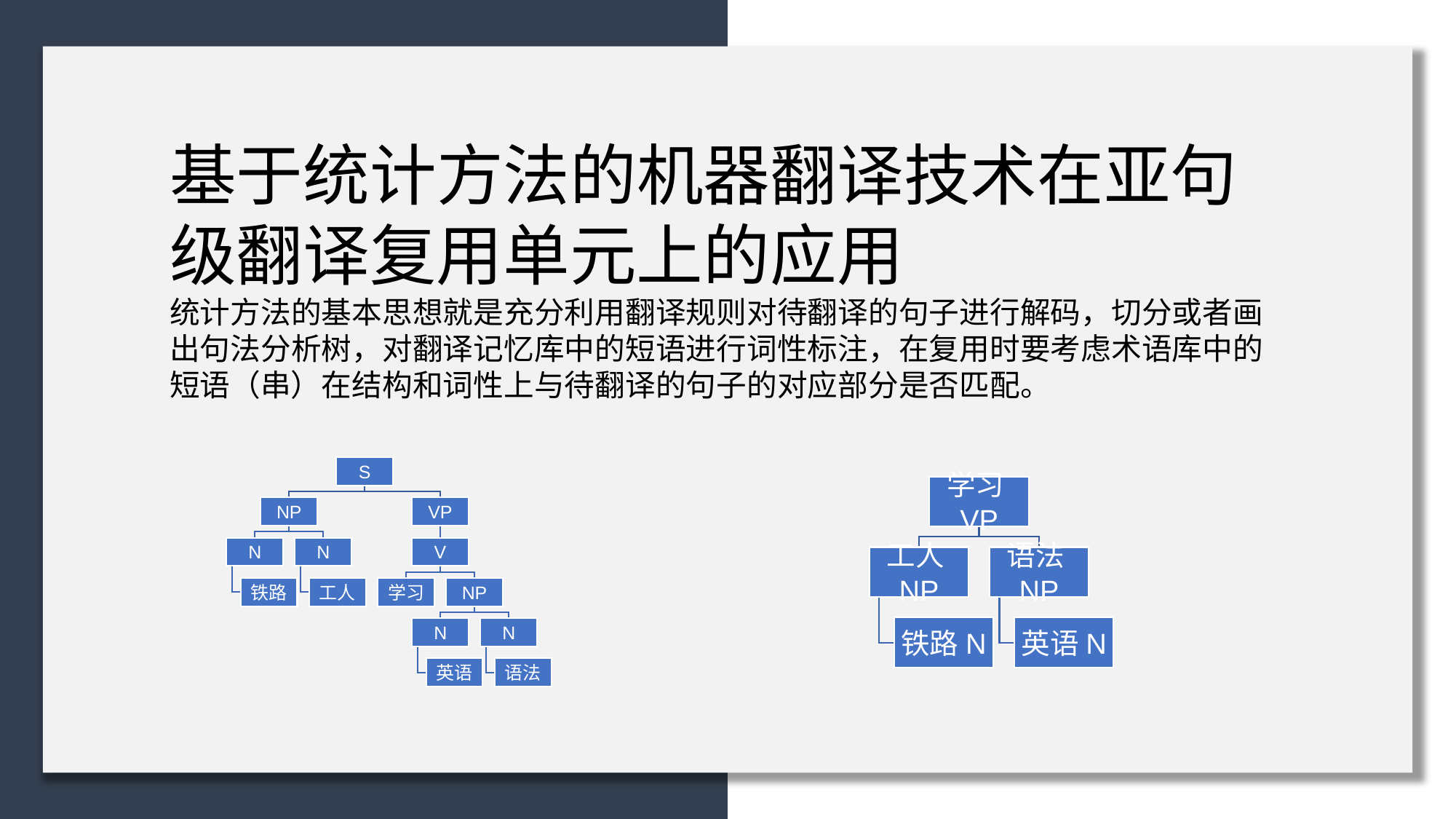

基于统计方法的机器翻译技术在亚句级翻译复用单元上的应用
统计方法的基本思想就是充分利用翻译规则对待翻译的句子进行解码，切分或者画出句法分析树，对翻译记忆库中的短语进行词性标注，在复用时要考虑术语库中的短语（串）在结构和词性上与待翻译的句子的对应部分是否匹配。
S
NP
N
铁路
N
工人
VP
V
学习
NP
N
英语
N
语法
学习VP
工人NP
铁路N
语法NP
英语N